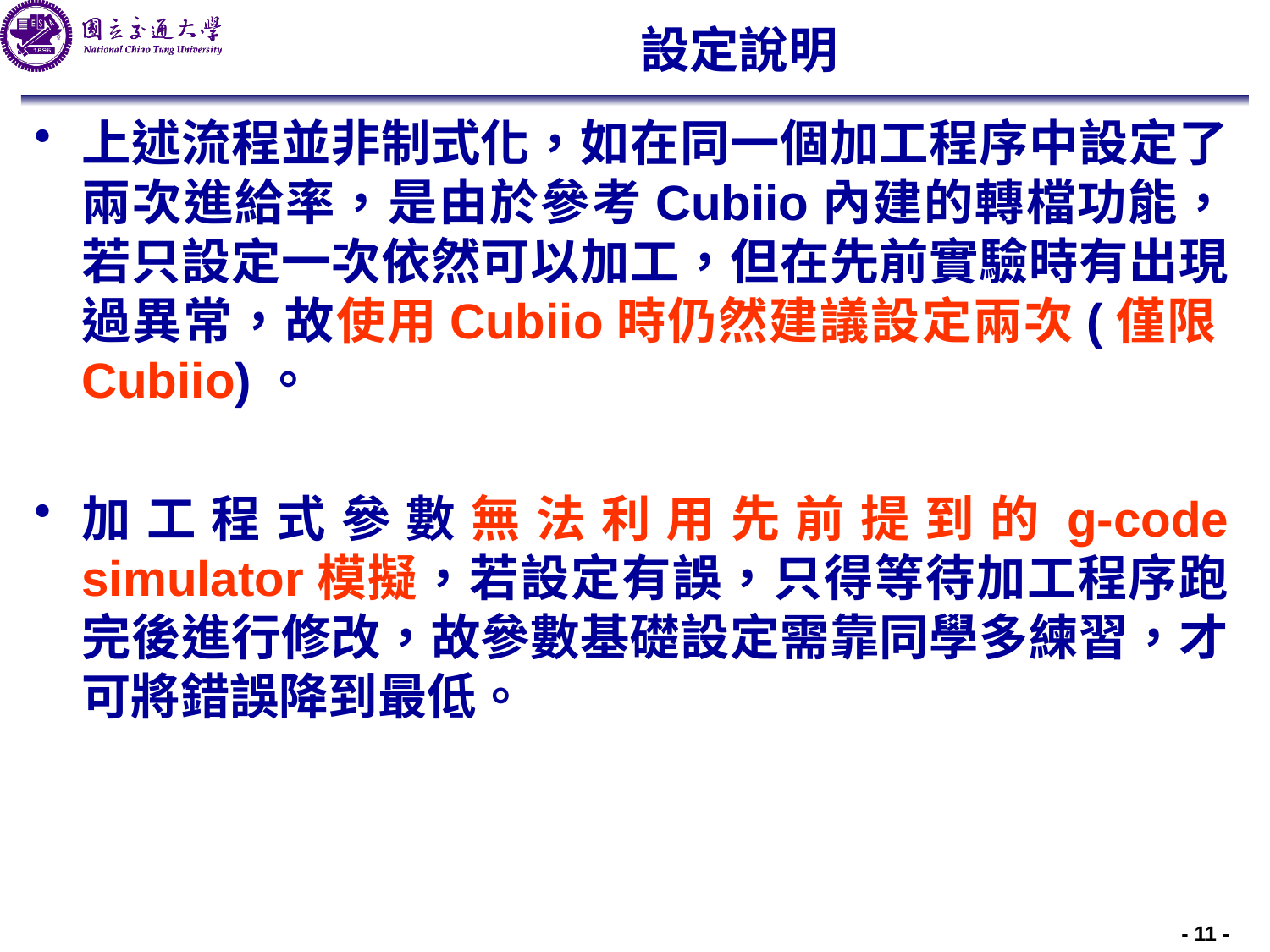

# 設定說明
上述流程並非制式化，如在同一個加工程序中設定了兩次進給率，是由於參考Cubiio內建的轉檔功能，若只設定一次依然可以加工，但在先前實驗時有出現過異常，故使用Cubiio時仍然建議設定兩次(僅限Cubiio)。

加工程式參數無法利用先前提到的g-code simulator模擬，若設定有誤，只得等待加工程序跑完後進行修改，故參數基礎設定需靠同學多練習，才可將錯誤降到最低。